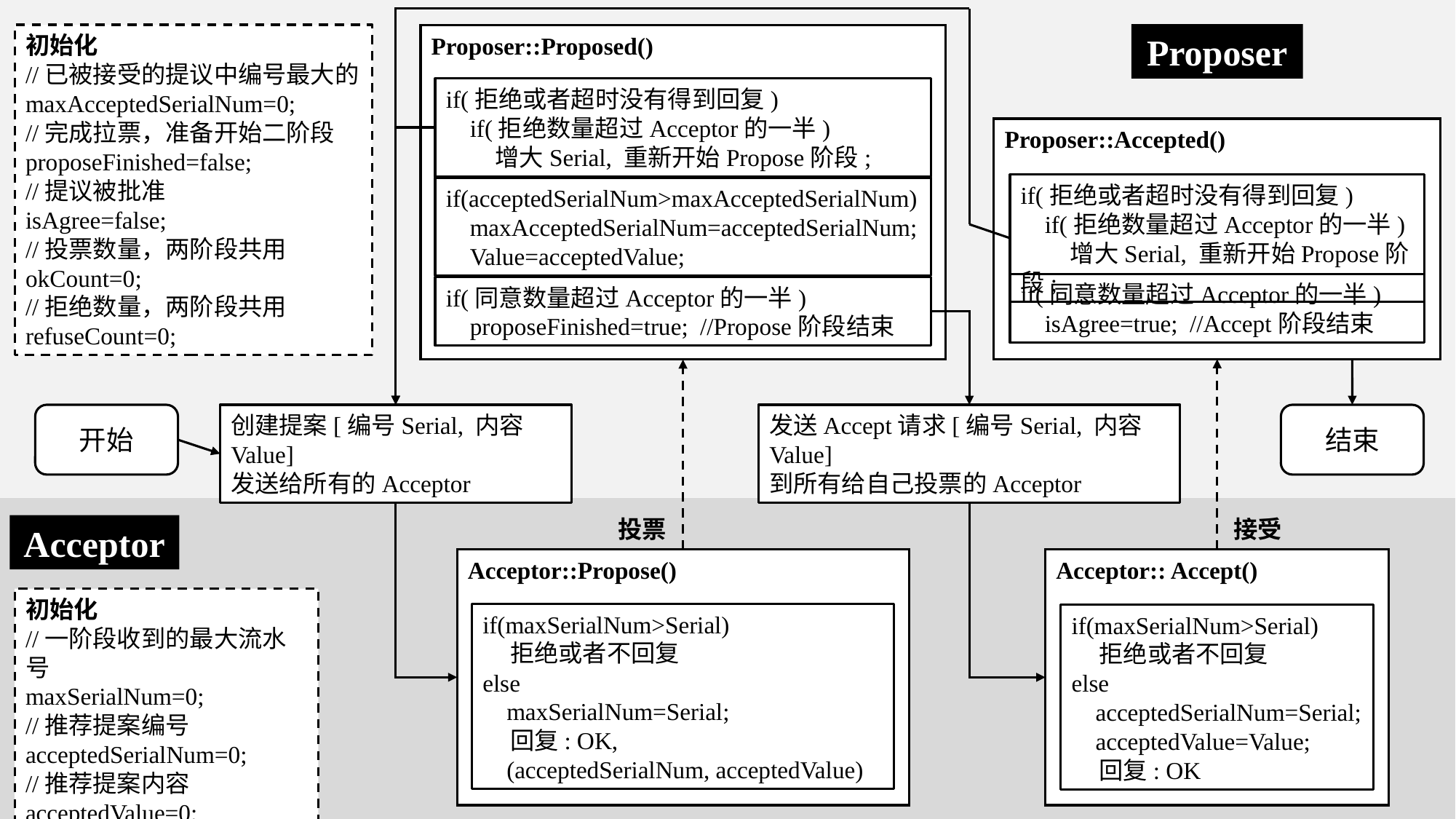

Proposer
初始化
//已被接受的提议中编号最大的
maxAcceptedSerialNum=0;
//完成拉票，准备开始二阶段
proposeFinished=false;
//提议被批准
isAgree=false;
//投票数量，两阶段共用
okCount=0;
//拒绝数量，两阶段共用
refuseCount=0;

Proposer::Proposed()
if(拒绝或者超时没有得到回复)
    if(拒绝数量超过Acceptor的一半)
        增大Serial, 重新开始Propose阶段;
if(acceptedSerialNum>maxAcceptedSerialNum)
    maxAcceptedSerialNum=acceptedSerialNum;
    Value=acceptedValue;
if(同意数量超过Acceptor的一半)
    proposeFinished=true;  //Propose阶段结束

Proposer::Accepted()
if(拒绝或者超时没有得到回复)
    if(拒绝数量超过Acceptor的一半)
        增大Serial, 重新开始Propose阶段;
if(同意数量超过Acceptor的一半)
    isAgree=true;  //Accept阶段结束
结束
开始
创建提案[编号Serial, 内容Value]
发送给所有的Acceptor
发送Accept请求[编号Serial, 内容Value]
到所有给自己投票的Acceptor

投票
接受
Acceptor

Acceptor::Propose()
if(maxSerialNum>Serial)
    拒绝或者不回复
else
    maxSerialNum=Serial;
    回复: OK,
    (acceptedSerialNum, acceptedValue)
Acceptor:: Accept()

if(maxSerialNum>Serial)
    拒绝或者不回复
else
    acceptedSerialNum=Serial;
    acceptedValue=Value;
    回复: OK
初始化
//一阶段收到的最大流水号
maxSerialNum=0;
//推荐提案编号
acceptedSerialNum=0;
//推荐提案内容
acceptedValue=0;